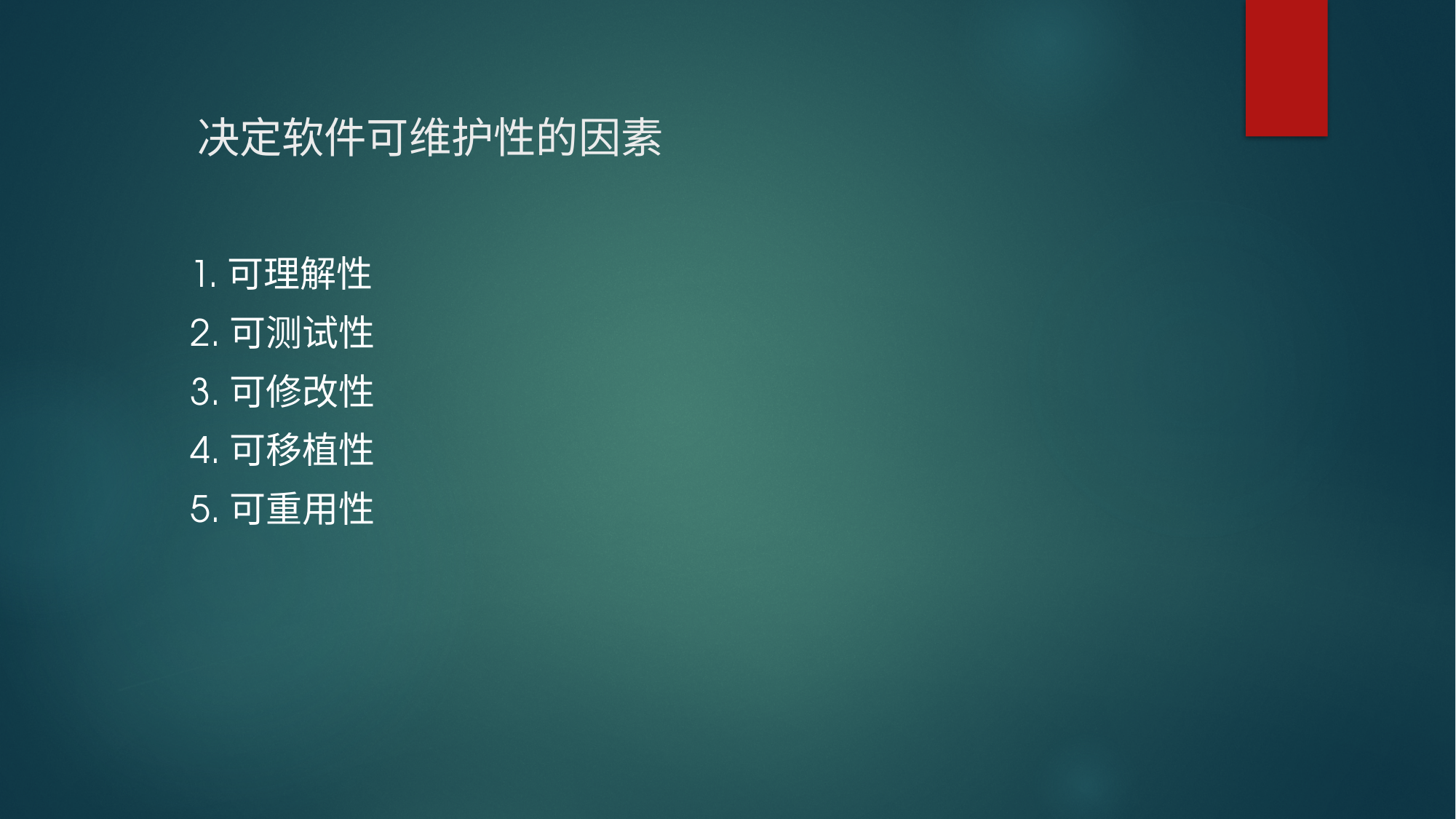

# 决定软件可维护性的因素
1.可理解性
2.可测试性
3.可修改性
4.可移植性
5.可重用性